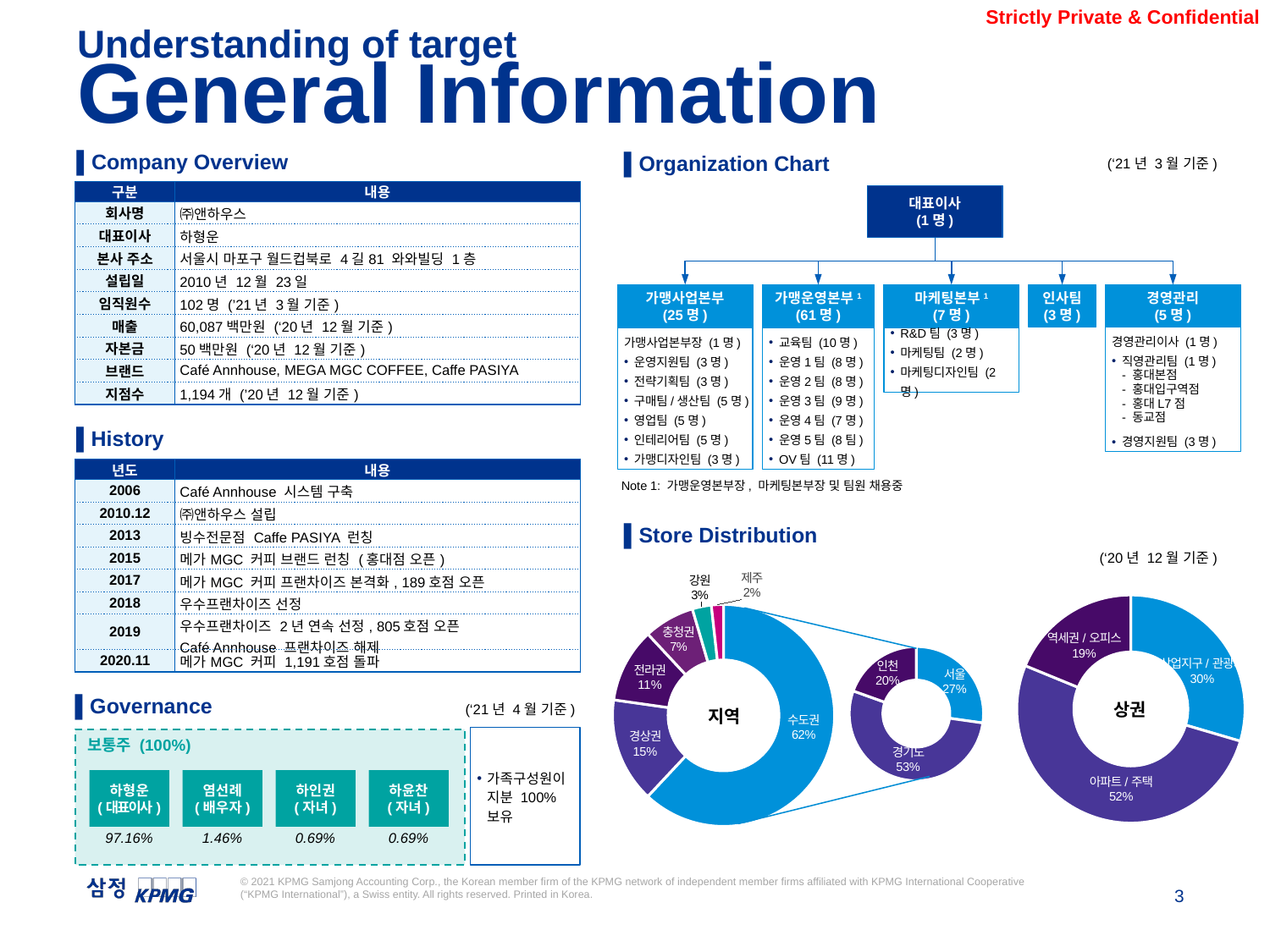

Understanding of target
General Information
▌Company Overview
▌Organization Chart
(‘21년 3월 기준)
| 구분 | 내용 |
| --- | --- |
| 회사명 | ㈜앤하우스 |
| 대표이사 | 하형운 |
| 본사 주소 | 서울시 마포구 월드컵북로 4길81 와와빌딩 1층 |
| 설립일 | 2010년 12월 23일 |
| 임직원수 | 102명 (’21년 3월 기준) |
| 매출 | 60,087백만원 (‘20년 12월 기준) |
| 자본금 | 50백만원 (‘20년 12월 기준) |
| 브랜드 | Café Annhouse, MEGA MGC COFFEE, Caffe PASIYA |
| 지점수 | 1,194개 (’20년 12월 기준) |
대표이사
(1명)
가맹사업본부
(25명)
가맹운영본부1
(61명)
마케팅본부1
(7명)
인사팀
(3명)
경영관리
(5명)
경영관리이사 (1명)
직영관리팀 (1명)
   - 홍대본점
   - 홍대입구역점
   - 홍대L7점
   - 동교점
경영지원팀 (3명)
가맹사업본부장 (1명)
운영지원팀 (3명)
전략기획팀 (3명)
구매팀/생산팀 (5명)
영업팀 (5명)
인테리어팀 (5명)
가맹디자인팀 (3명)
교육팀 (10명)
운영1팀 (8명)
운영2팀 (8명)
운영3팀 (9명)
운영4팀 (7명)
운영5팀 (8팀)
OV팀 (11명)
R&D팀 (3명)
마케팅팀 (2명)
마케팅디자인팀 (2명)
▌History
| 년도 | 내용 |
| --- | --- |
| 2006 | Café Annhouse 시스템 구축 |
| 2010.12 | ㈜앤하우스 설립 |
| 2013 | 빙수전문점 Caffe PASIYA 런칭 |
| 2015 | 메가MGC 커피 브랜드 런칭 (홍대점 오픈) |
| 2017 | 메가MGC 커피 프랜차이즈 본격화, 189호점 오픈 |
| 2018 | 우수프랜차이즈 선정 |
| 2019 | 우수프랜차이즈 2년 연속 선정, 805호점 오픈 Café Annhouse 프랜차이즈 해제 |
| 2020.11 | 메가MGC 커피 1,191호점 돌파 |
Note 1: 가맹운영본부장, 마케팅본부장 및 팀원 채용중
▌Store Distribution

### Chart

| Category |  |
|---|---|
| 상업지구/관광지 | 352.0 |
| 아파트/주택 | 615.0 |
| 역세권/오피스 | 224.0 |
(‘20년 12월 기준)

### Chart

| Category |  |
|---|---|
| 수도권 | 738.0 |
| 경상권 | 182.0 |
| 전라권 | 129.0 |
| 충청권 | 88.0 |
| 강원 | 33.0 |
| 제주 | 21.0 |

### Chart

| Category |  |
|---|---|
| 서울 | 201.0 |
| 경기도 | 393.0 |
| 인천 | 144.0 |
▌Governance
상권
지역
(‘21년 4월 기준)
가족구성원이 지분 100% 보유
보통주 (100%)
하형운
(대표이사)
염선례
(배우자)
하인권
(자녀)
하윤찬
(자녀)
97.16%
1.46%
0.69%
0.69%